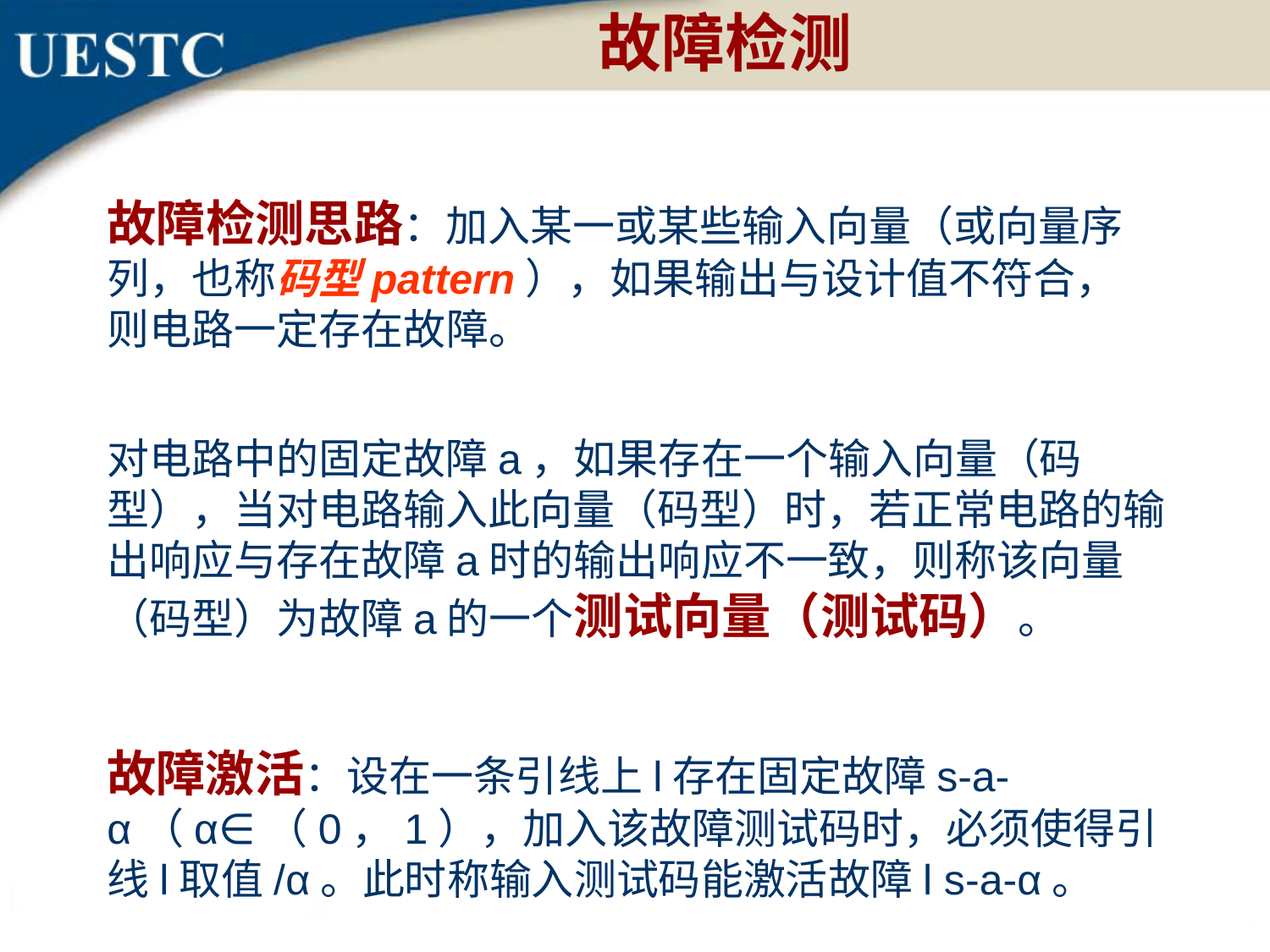

故障检测
故障检测思路：加入某一或某些输入向量（或向量序列，也称码型pattern），如果输出与设计值不符合，则电路一定存在故障。
对电路中的固定故障a，如果存在一个输入向量（码型），当对电路输入此向量（码型）时，若正常电路的输出响应与存在故障a时的输出响应不一致，则称该向量（码型）为故障a的一个测试向量（测试码）。
故障激活：设在一条引线上l存在固定故障s-a-α（α∈（0，1），加入该故障测试码时，必须使得引线l取值/α。此时称输入测试码能激活故障l s-a-α。